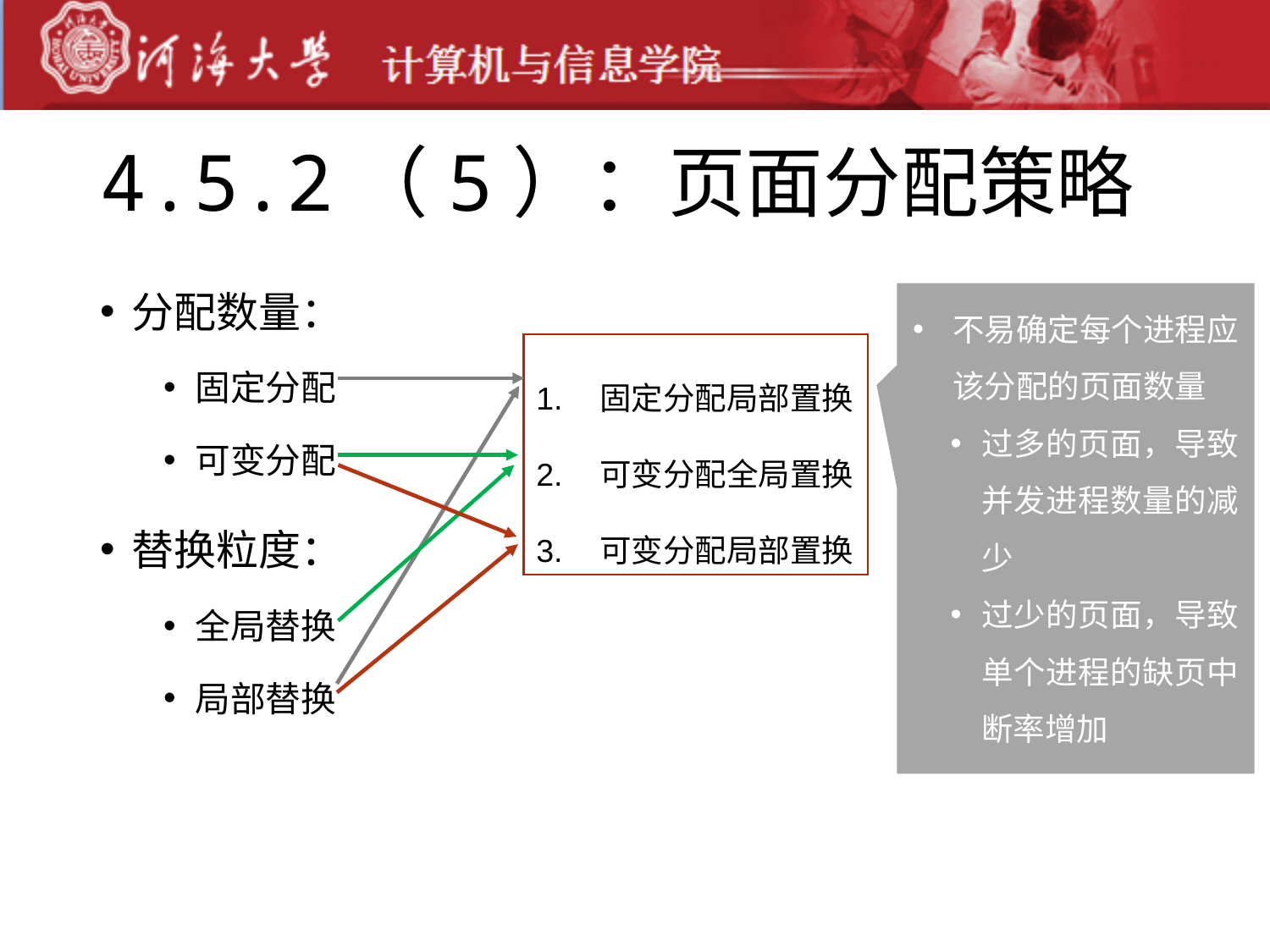

# 4.5.2（5）：页面分配策略
分配数量：
固定分配
可变分配
替换粒度：
全局替换
局部替换
不易确定每个进程应该分配的页面数量
过多的页面，导致并发进程数量的减少
过少的页面，导致单个进程的缺页中断率增加
固定分配局部置换
可变分配全局置换
可变分配局部置换